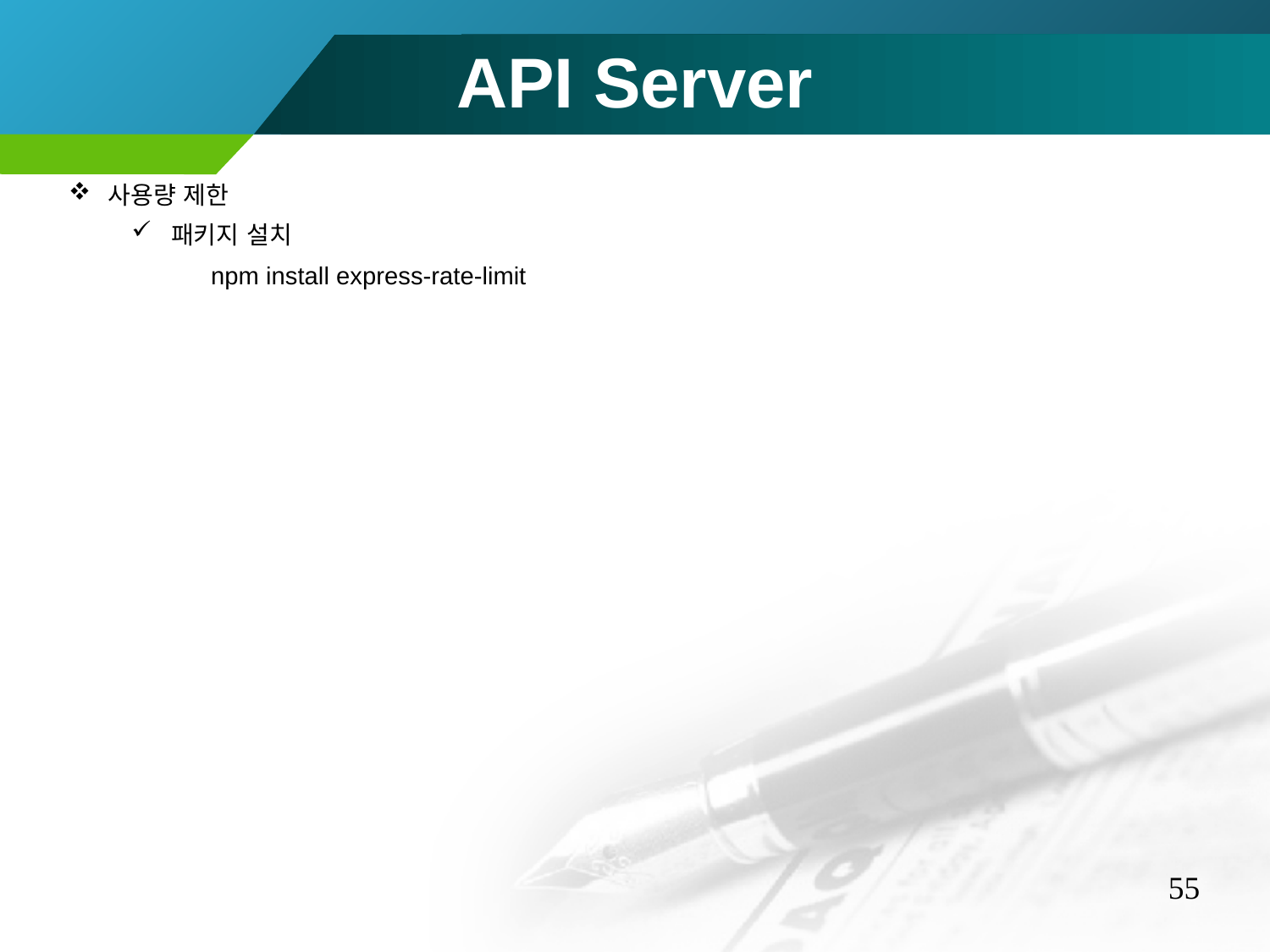

API Server
사용량 제한
패키지 설치
npm install express-rate-limit

55